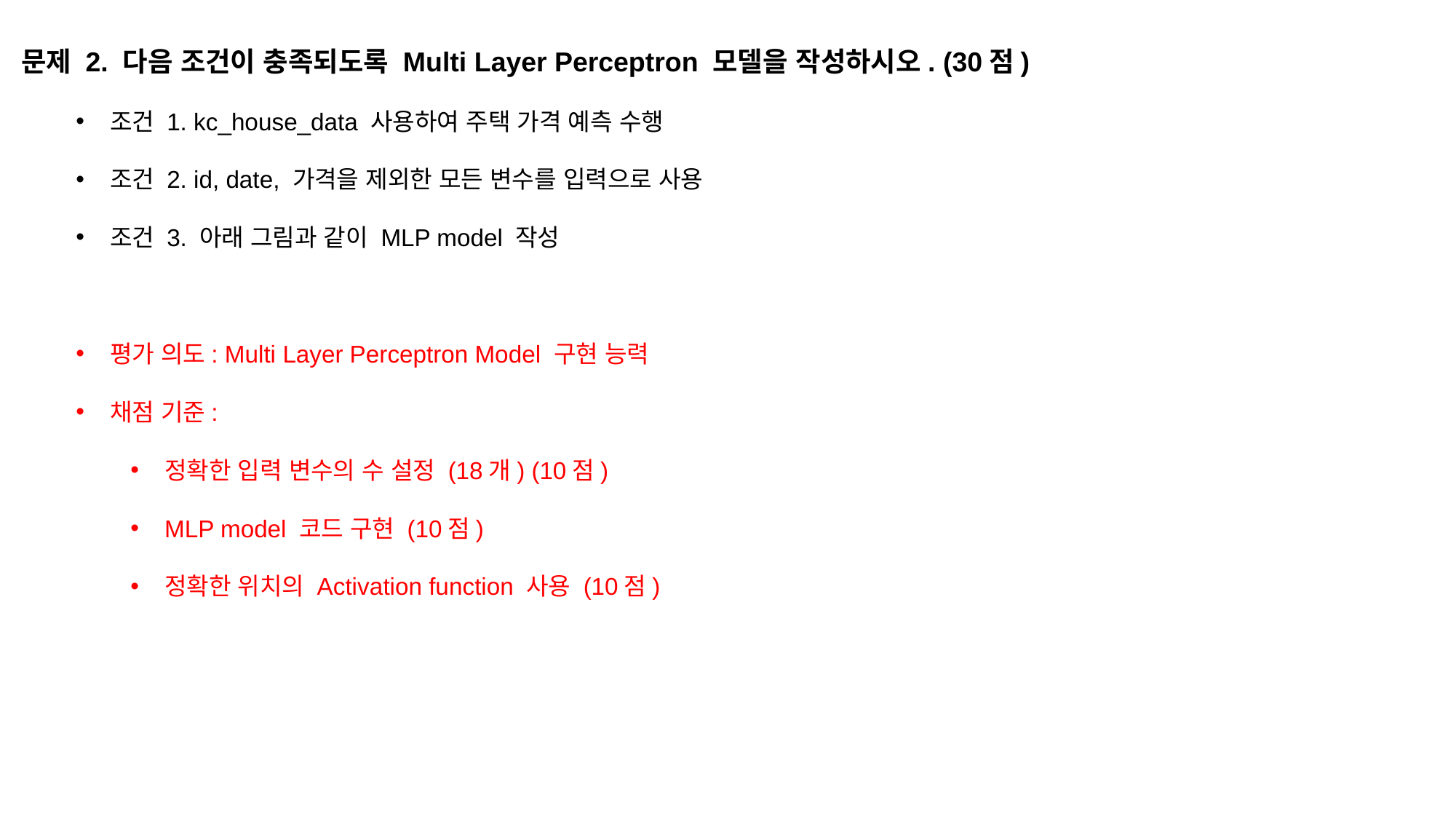

문제 2. 다음 조건이 충족되도록 Multi Layer Perceptron 모델을 작성하시오. (30점)
조건 1. kc_house_data 사용하여 주택 가격 예측 수행
조건 2. id, date, 가격을 제외한 모든 변수를 입력으로 사용
조건 3. 아래 그림과 같이 MLP model 작성

평가 의도: Multi Layer Perceptron Model 구현 능력
채점 기준:
정확한 입력 변수의 수 설정 (18개) (10점)
MLP model 코드 구현 (10점)
정확한 위치의 Activation function 사용 (10점)